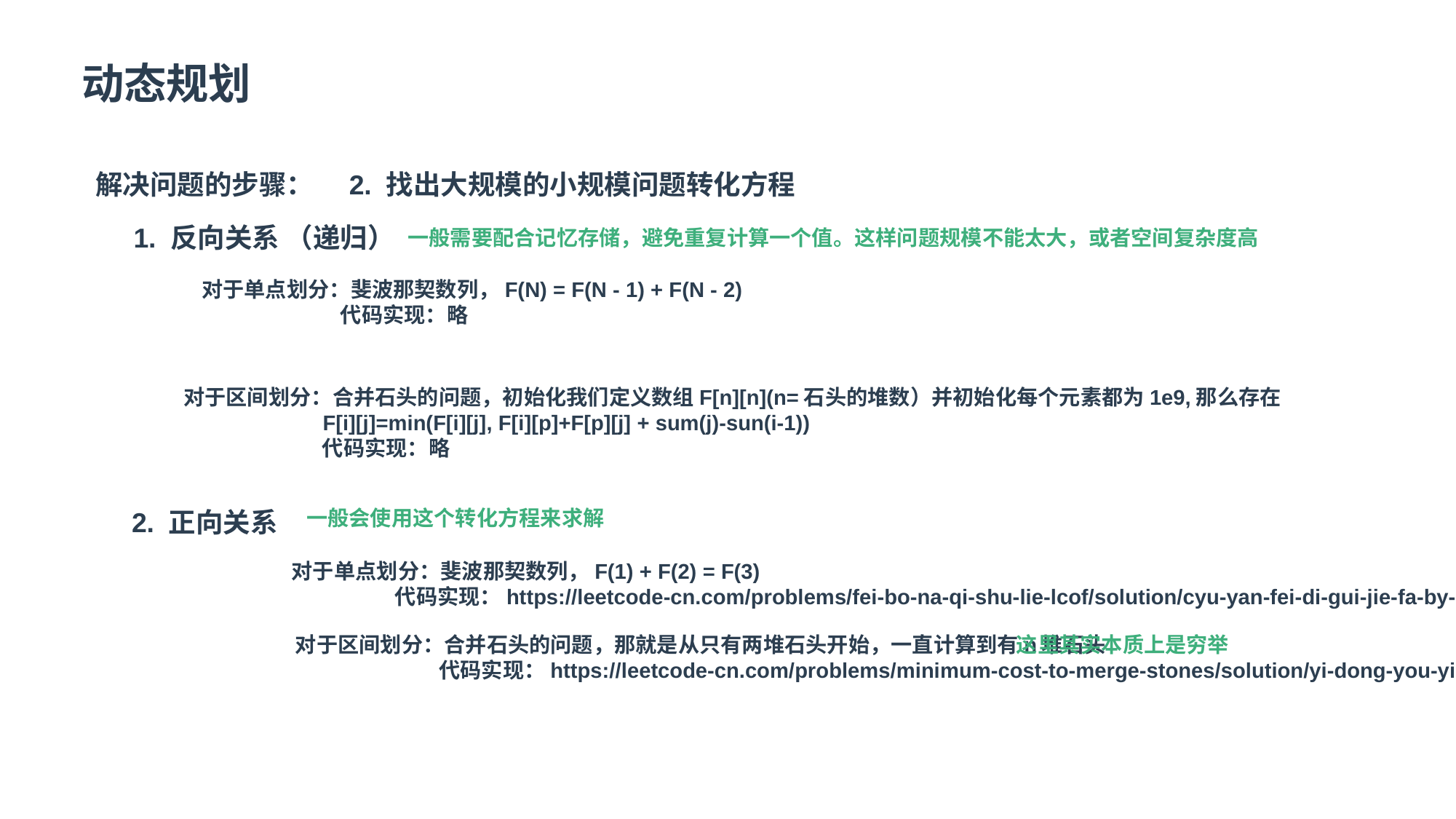

动态规划
解决问题的步骤：
2. 找出大规模的小规模问题转化方程
1. 反向关系 （递归）
一般需要配合记忆存储，避免重复计算一个值。这样问题规模不能太大，或者空间复杂度高
对于单点划分：斐波那契数列，F(N) = F(N - 1) + F(N - 2)
	     代码实现：略
对于区间划分：合并石头的问题，初始化我们定义数组F[n][n](n=石头的堆数）并初始化每个元素都为1e9,那么存在
	     F[i][j]=min(F[i][j], F[i][p]+F[p][j] + sum(j)-sun(i-1))
	     代码实现：略
2. 正向关系
一般会使用这个转化方程来求解
对于单点划分：斐波那契数列，F(1) + F(2) = F(3)
                    代码实现：https://leetcode-cn.com/problems/fei-bo-na-qi-shu-lie-lcof/solution/cyu-yan-fei-di-gui-jie-fa-by-ze-hao/
对于区间划分：合并石头的问题，那就是从只有两堆石头开始，一直计算到有n堆石头
	      代码实现：https://leetcode-cn.com/problems/minimum-cost-to-merge-stones/solution/yi-dong-you-yi-dao-nan-yi-bu-bu-shuo-ming-si-lu-he/
这里其实本质上是穷举